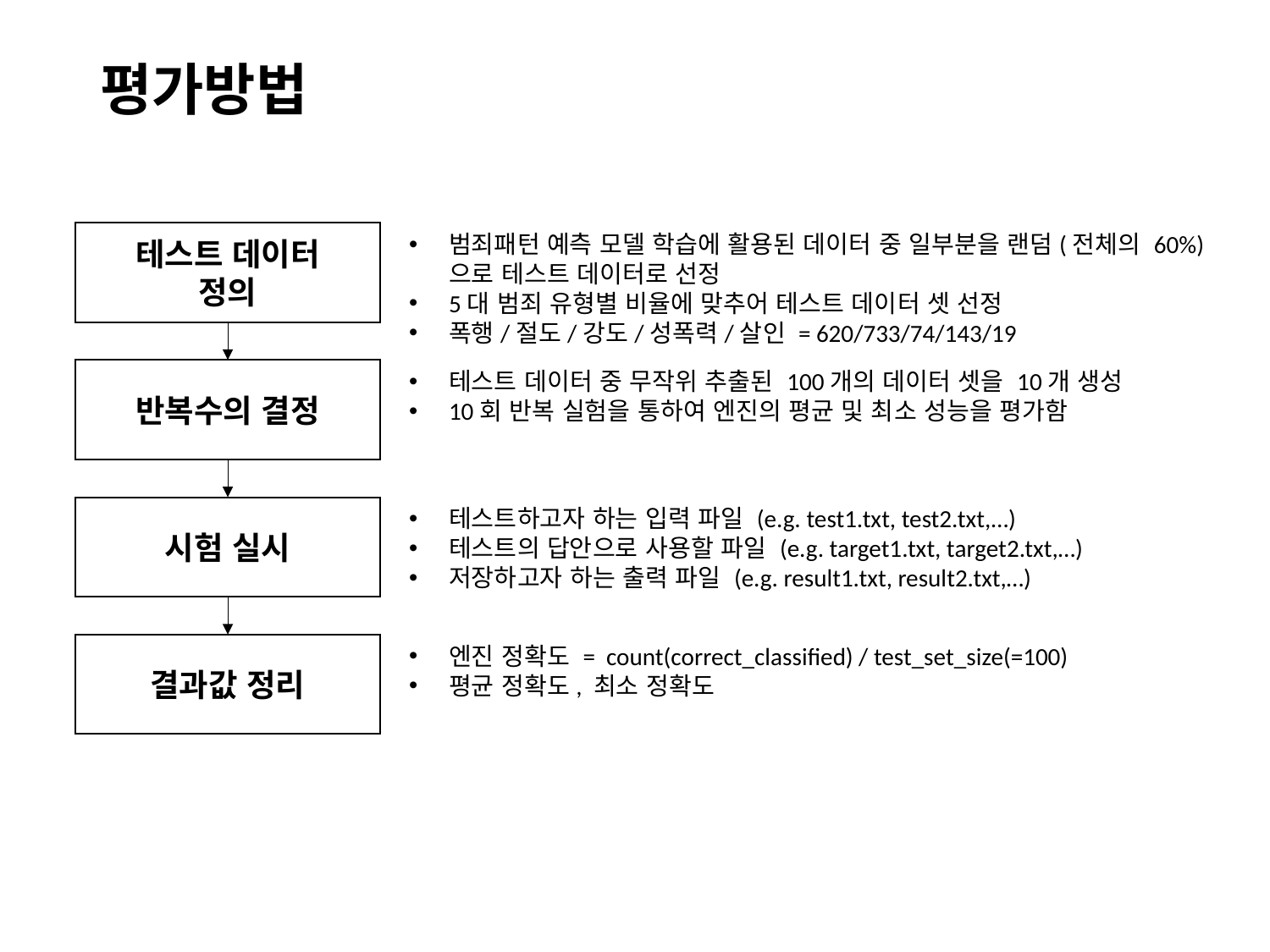

# 평가방법
테스트 데이터
정의
범죄패턴 예측 모델 학습에 활용된 데이터 중 일부분을 랜덤(전체의 60%)으로 테스트 데이터로 선정
5대 범죄 유형별 비율에 맞추어 테스트 데이터 셋 선정
폭행/절도/강도/성폭력/살인 = 620/733/74/143/19
반복수의 결정
테스트 데이터 중 무작위 추출된 100개의 데이터 셋을 10개 생성
10회 반복 실험을 통하여 엔진의 평균 및 최소 성능을 평가함
시험 실시
테스트하고자 하는 입력 파일 (e.g. test1.txt, test2.txt,…)
테스트의 답안으로 사용할 파일 (e.g. target1.txt, target2.txt,…)
저장하고자 하는 출력 파일 (e.g. result1.txt, result2.txt,…)
결과값 정리
엔진 정확도 =  count(correct_classified) / test_set_size(=100)
평균 정확도, 최소 정확도